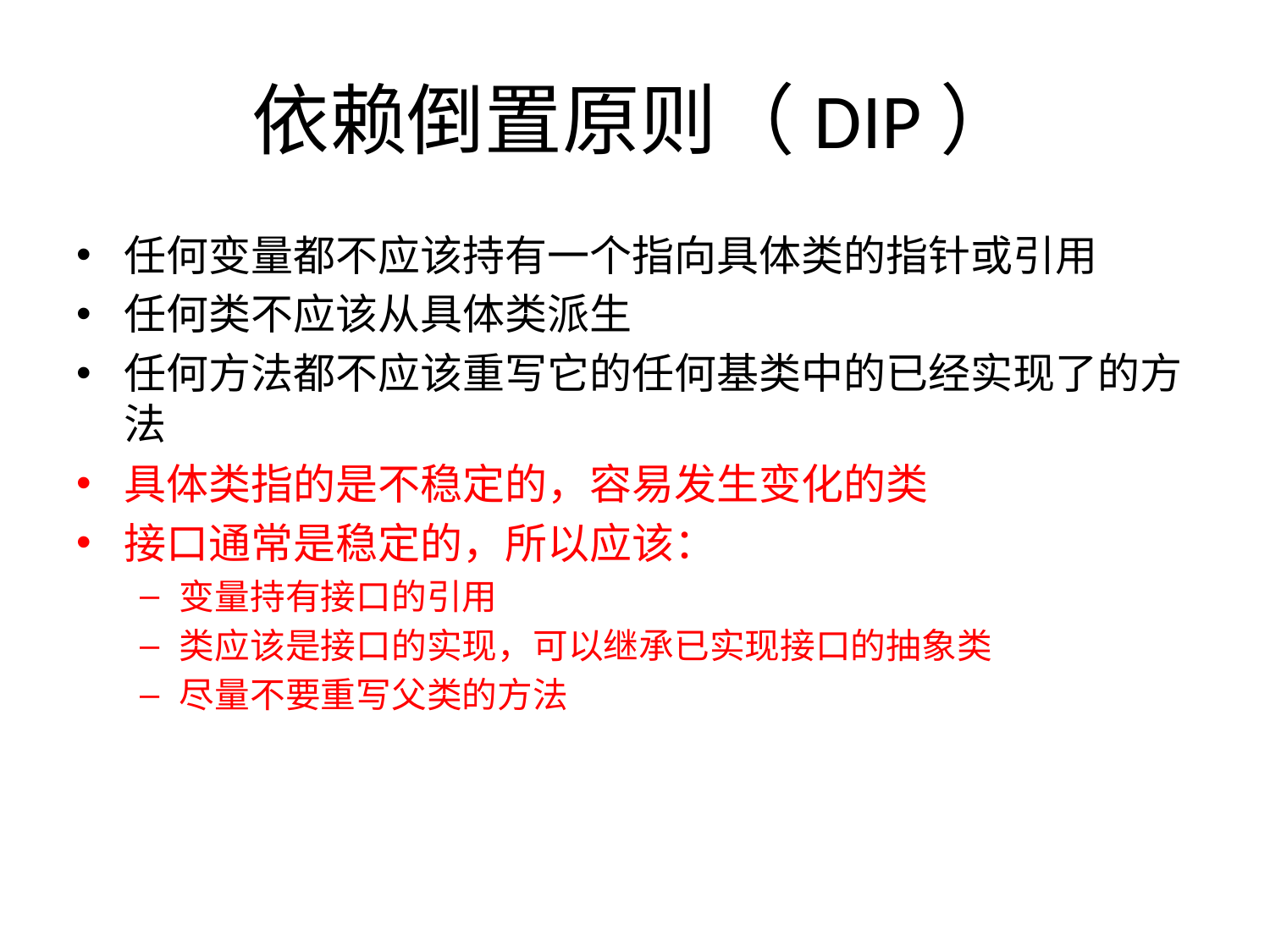

# 依赖倒置原则（DIP）
任何变量都不应该持有一个指向具体类的指针或引用
任何类不应该从具体类派生
任何方法都不应该重写它的任何基类中的已经实现了的方法
具体类指的是不稳定的，容易发生变化的类
接口通常是稳定的，所以应该：
变量持有接口的引用
类应该是接口的实现，可以继承已实现接口的抽象类
尽量不要重写父类的方法